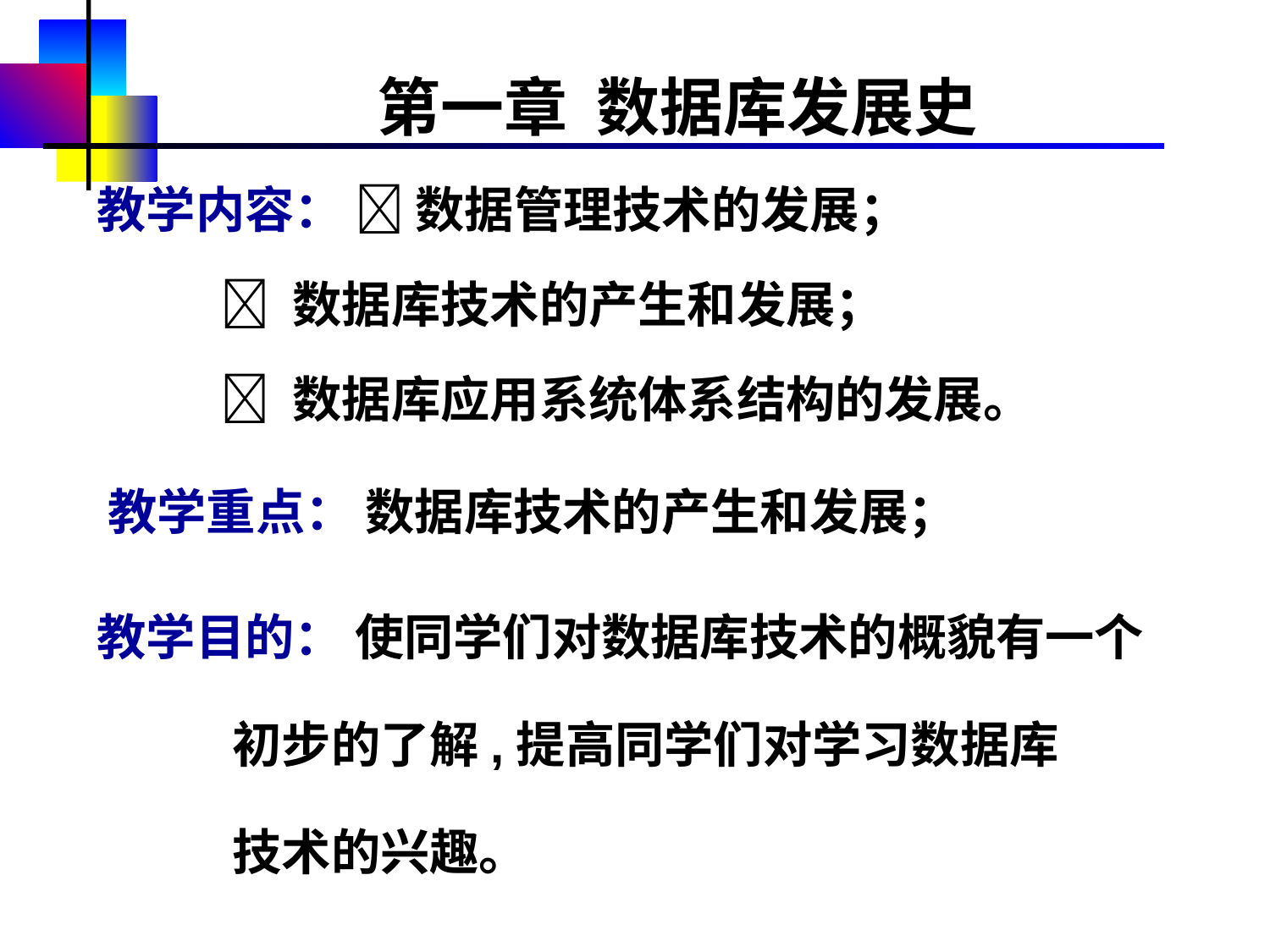

第一章  数据库发展史
教学内容： • 数据管理技术的发展；
           • 数据库技术的产生和发展；
           • 数据库应用系统体系结构的发展。

教学重点： 数据库技术的产生和发展；
教学目的： 使同学们对数据库技术的概貌有一个
           初步的了解,提高同学们对学习数据库
           技术的兴趣。